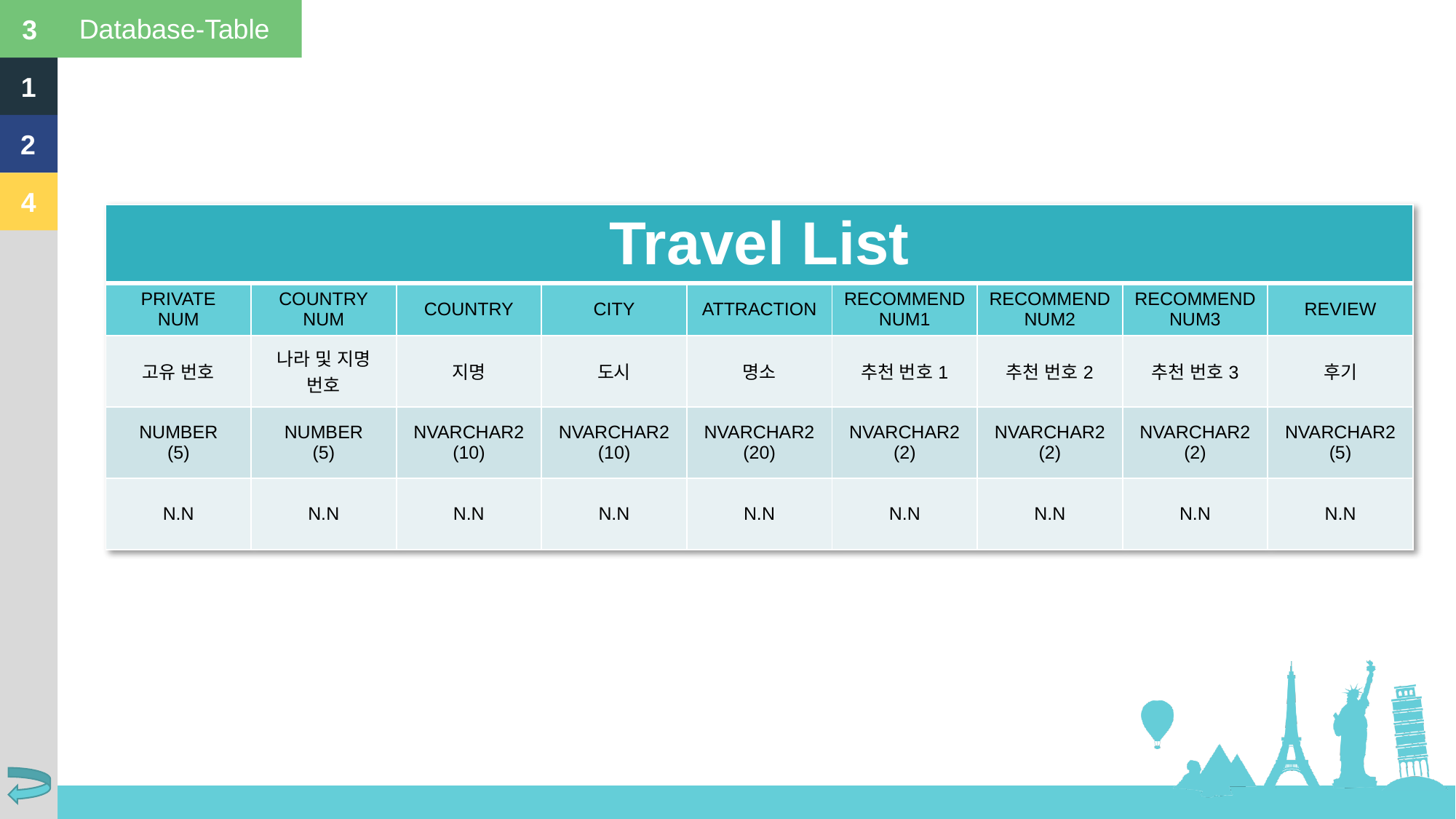

Database-Table
3

1

2

4
| Travel List |  |  |  |  |  |  |  |  |
| --- | --- | --- | --- | --- | --- | --- | --- | --- |
| PRIVATE NUM | COUNTRY NUM | COUNTRY | CITY | ATTRACTION | RECOMMEND NUM1 | RECOMMEND NUM2 | RECOMMEND NUM3 | REVIEW |
| 고유 번호 | 나라 및 지명 번호 | 지명 | 도시 | 명소 | 추천 번호1 | 추천 번호2 | 추천 번호3 | 후기 |
| NUMBER (5) | NUMBER (5) | NVARCHAR2 (10) | NVARCHAR2 (10) | NVARCHAR2 (20) | NVARCHAR2 (2) | NVARCHAR2 (2) | NVARCHAR2 (2) | NVARCHAR2 (5) |
| N.N | N.N | N.N | N.N | N.N | N.N | N.N | N.N | N.N |